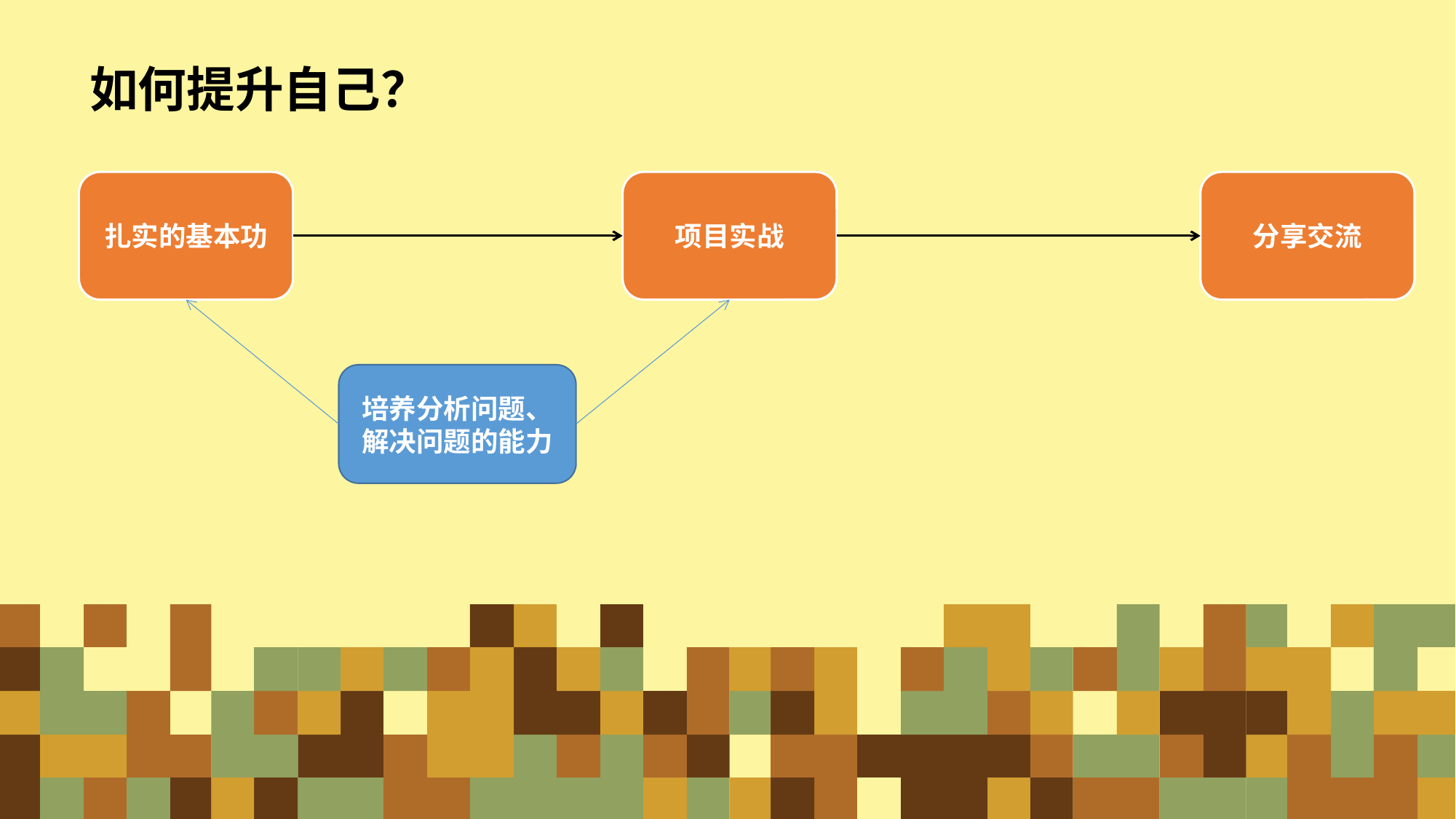

如何提升自己？
扎实的基本功
项目实战
分享交流
培养分析问题、解决问题的能力